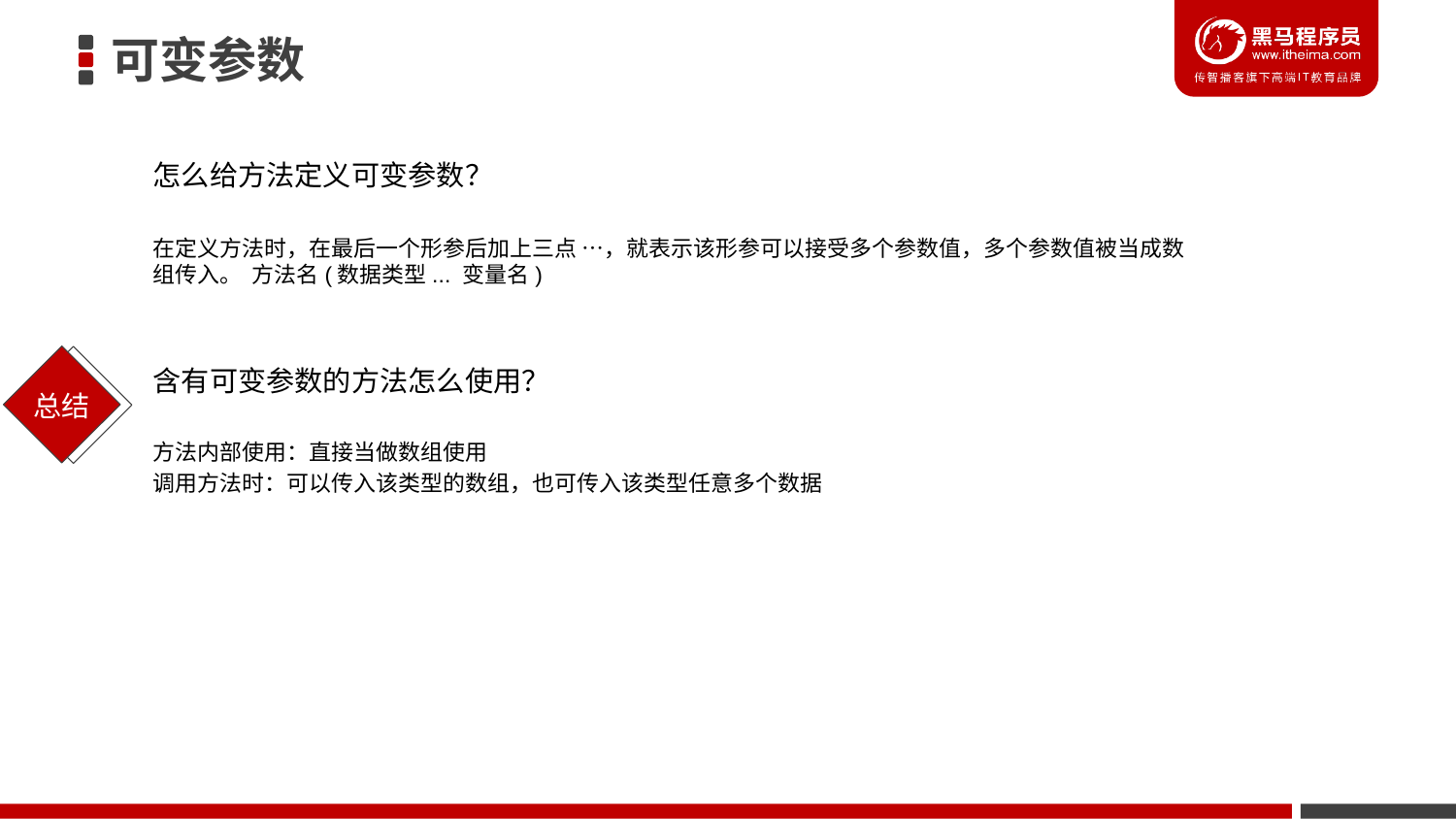

# 可变参数
怎么给方法定义可变参数？
在定义方法时，在最后一个形参后加上三点 …，就表示该形参可以接受多个参数值，多个参数值被当成数组传入。  方法名(数据类型... 变量名)
含有可变参数的方法怎么使用？
方法内部使用：直接当做数组使用
调用方法时：可以传入该类型的数组，也可传入该类型任意多个数据